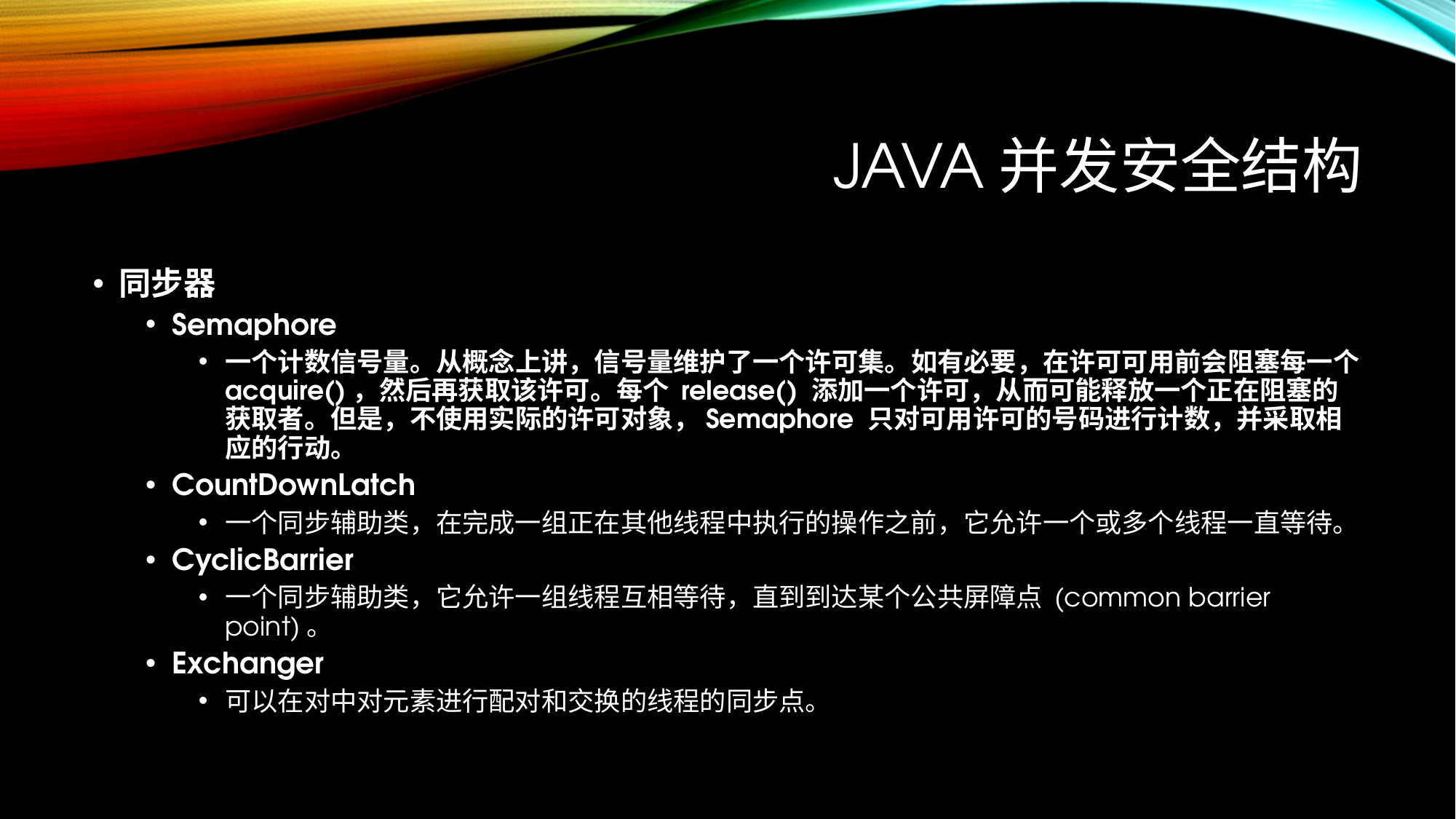

# java并发安全结构
同步器
Semaphore
一个计数信号量。从概念上讲，信号量维护了一个许可集。如有必要，在许可可用前会阻塞每一个 acquire()，然后再获取该许可。每个 release() 添加一个许可，从而可能释放一个正在阻塞的获取者。但是，不使用实际的许可对象，Semaphore 只对可用许可的号码进行计数，并采取相应的行动。
CountDownLatch
一个同步辅助类，在完成一组正在其他线程中执行的操作之前，它允许一个或多个线程一直等待。
CyclicBarrier
一个同步辅助类，它允许一组线程互相等待，直到到达某个公共屏障点 (common barrier point)。
Exchanger
可以在对中对元素进行配对和交换的线程的同步点。